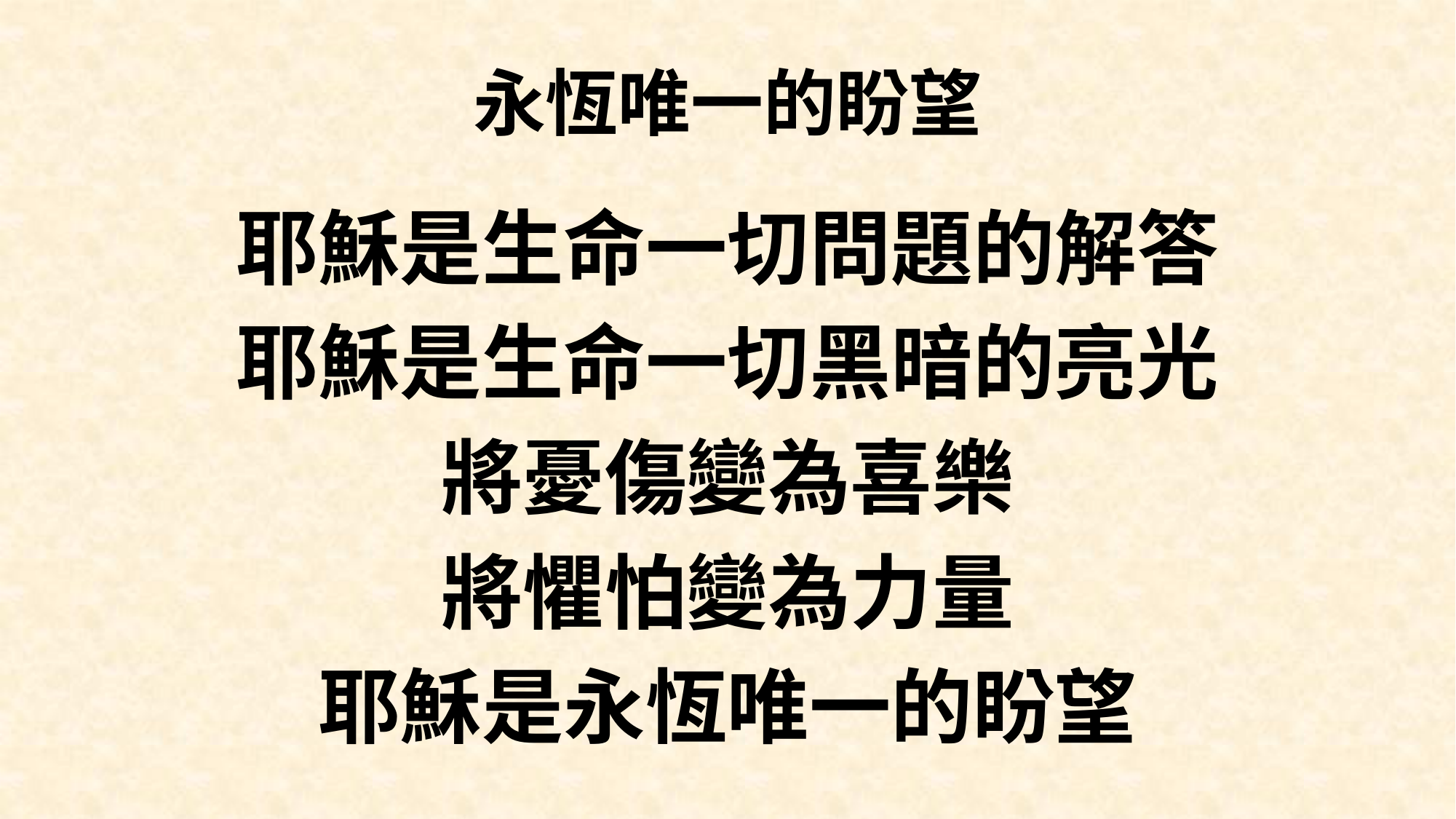

# 永恆唯一的盼望
耶穌是生命一切問題的解答
耶穌是生命一切黑暗的亮光
將憂傷變為喜樂
將懼怕變為力量
耶穌是永恆唯一的盼望